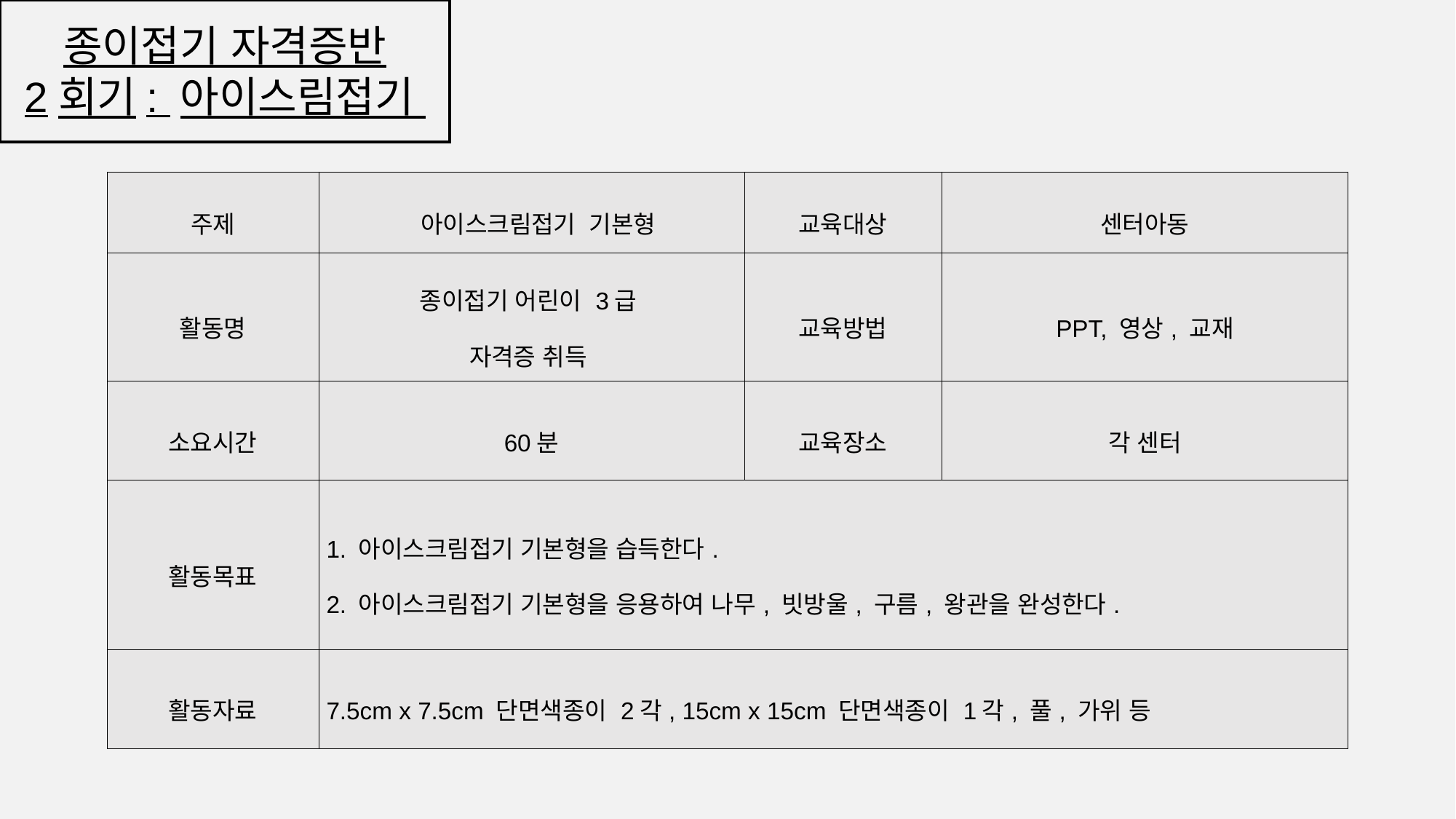

종이접기 자격증반
2회기: 아이스림접기
| 주제 | 아이스크림접기 기본형 | 교육대상 | 센터아동 |
| --- | --- | --- | --- |
| 활동명 | 종이접기 어린이 3급 자격증 취득 | 교육방법 | PPT, 영상, 교재 |
| 소요시간 | 60분 | 교육장소 | 각 센터 |
| 활동목표 | 1. 아이스크림접기 기본형을 습득한다. 2. 아이스크림접기 기본형을 응용하여 나무, 빗방울, 구름, 왕관을 완성한다. |  |  |
| 활동자료 | 7.5cm x 7.5cm 단면색종이 2각, 15cm x 15cm 단면색종이 1각, 풀, 가위 등 |  |  |